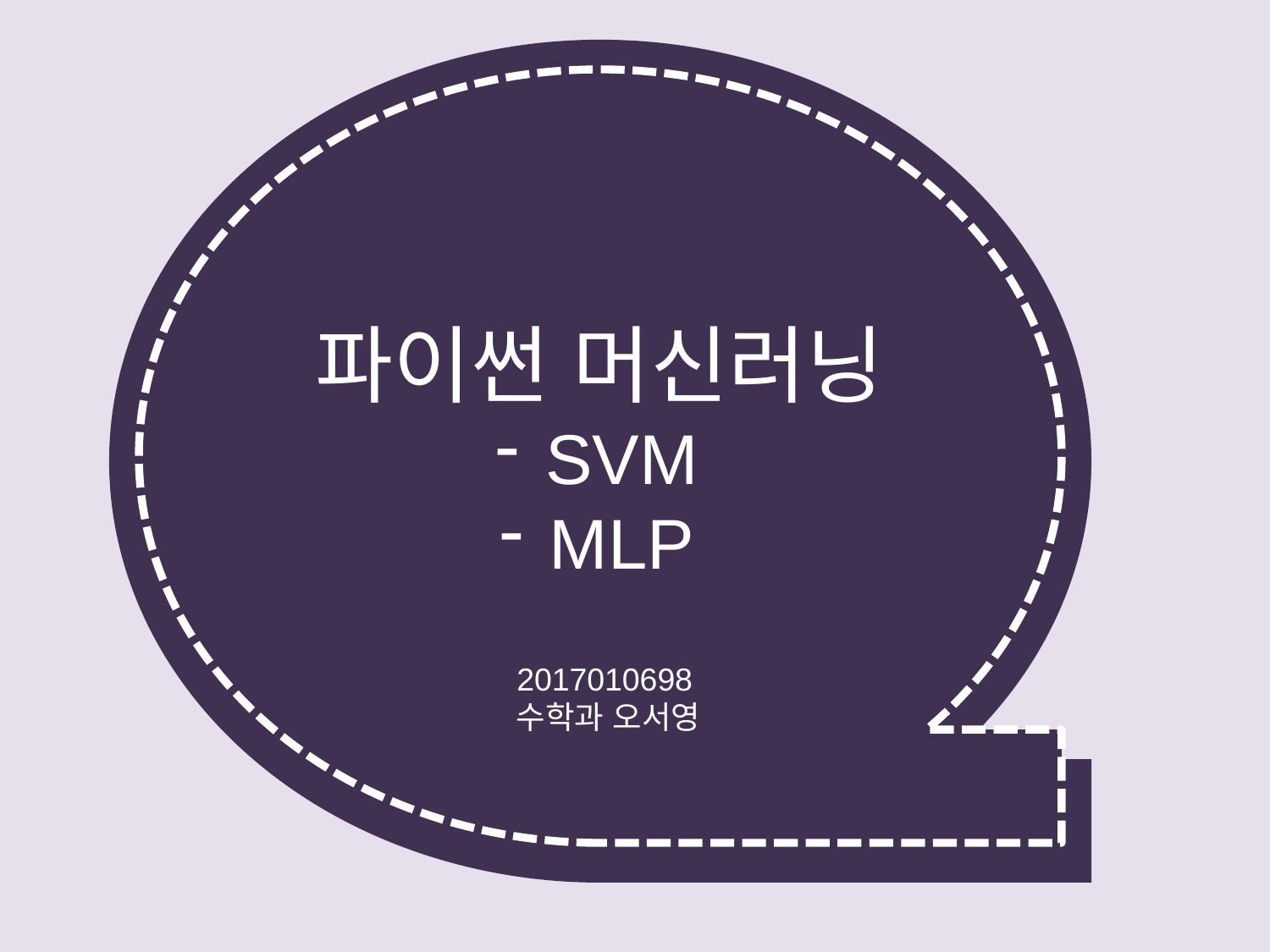

파이썬 머신러닝
 SVM
 MLP

 2017010698
 수학과 오서영